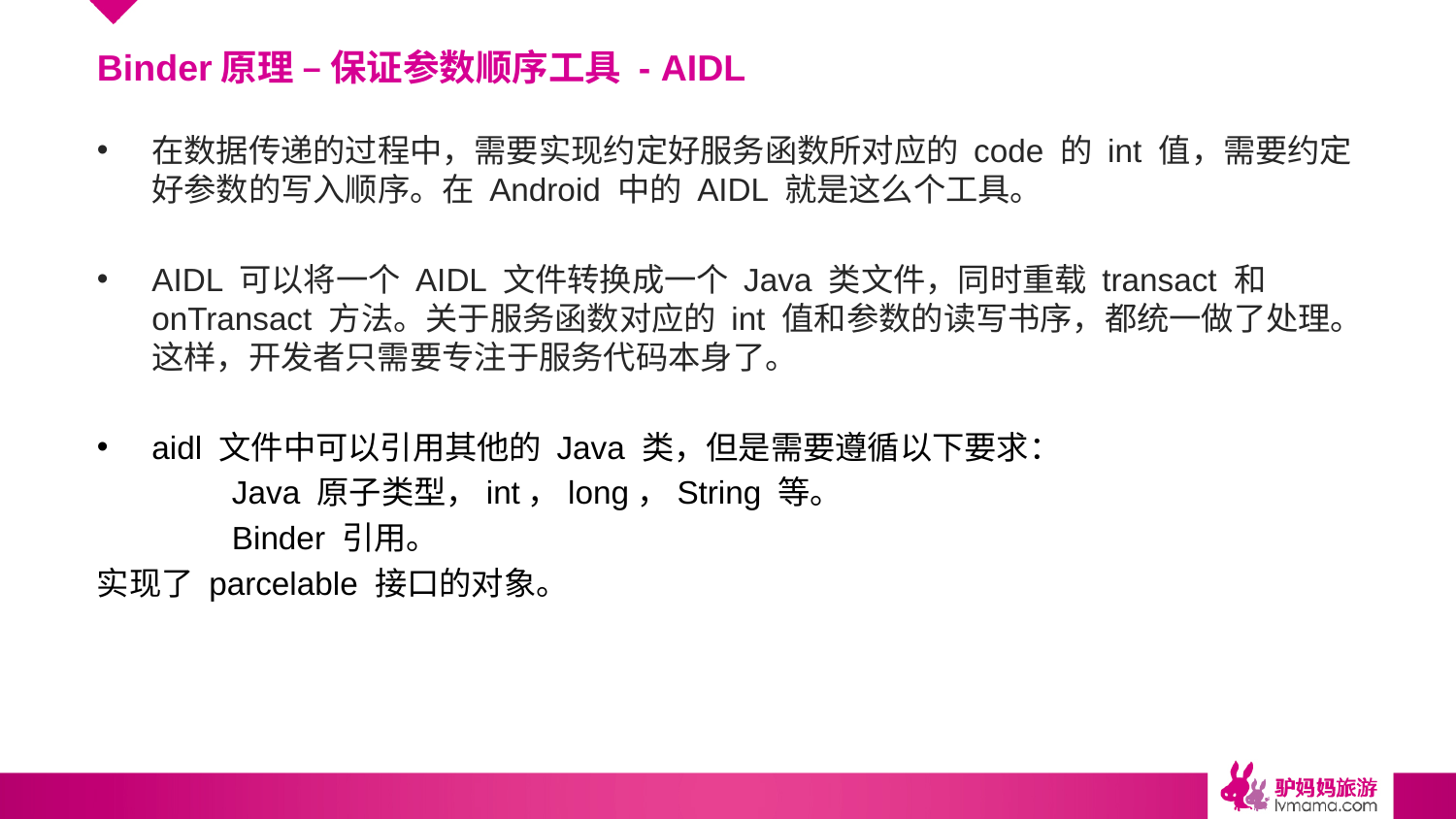

# Binder原理 – 保证参数顺序工具 - AIDL
在数据传递的过程中，需要实现约定好服务函数所对应的 code 的 int 值，需要约定好参数的写入顺序。在 Android 中的 AIDL 就是这么个工具。

AIDL 可以将一个 AIDL 文件转换成一个 Java 类文件，同时重载 transact 和 onTransact 方法。关于服务函数对应的 int 值和参数的读写书序，都统一做了处理。这样，开发者只需要专注于服务代码本身了。

aidl 文件中可以引用其他的 Java 类，但是需要遵循以下要求：
               Java 原子类型，int，long，String 等。
               Binder 引用。
实现了 parcelable 接口的对象。